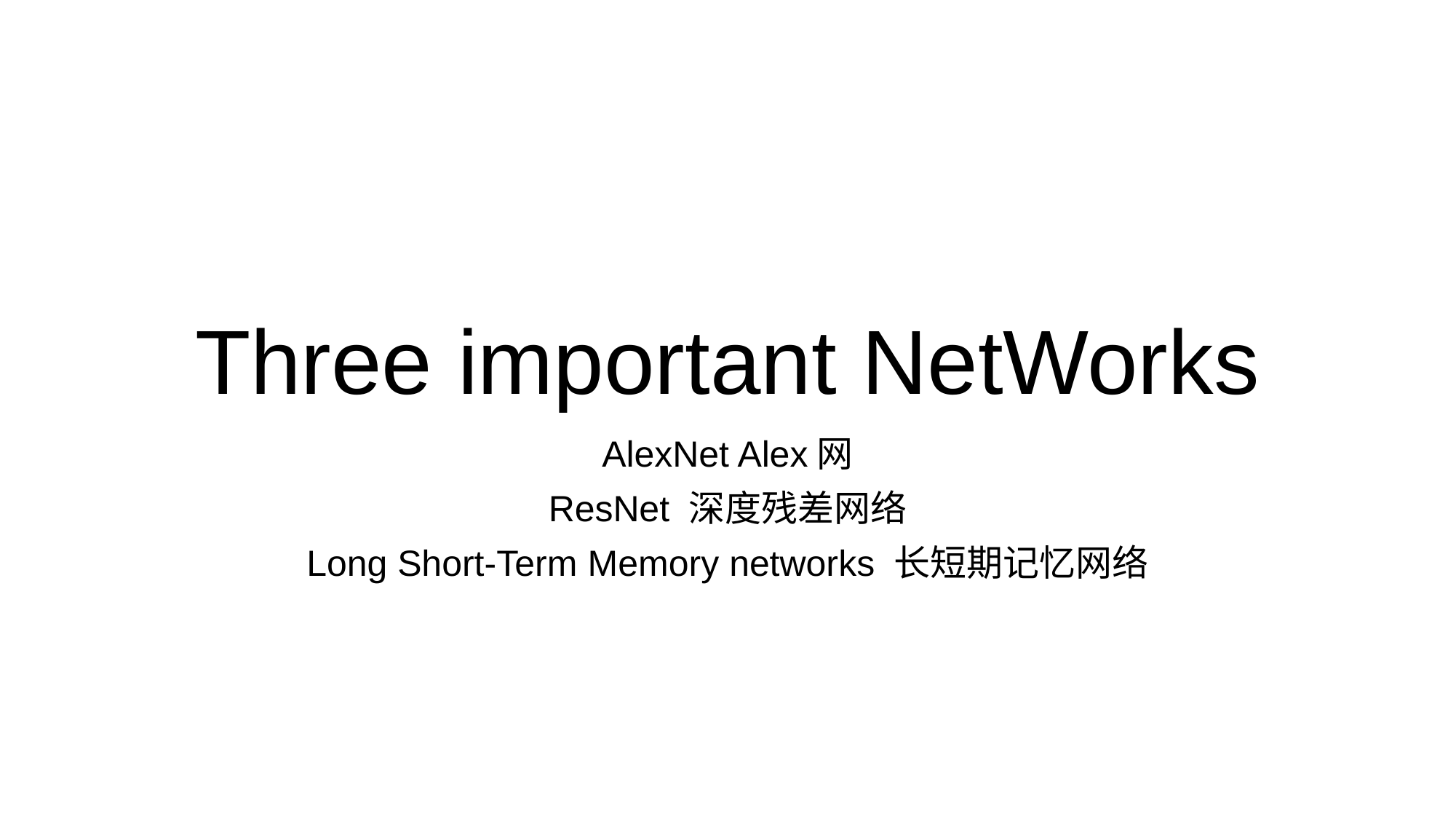

# Three important NetWorks
AlexNet Alex网
ResNet 深度残差网络
Long Short-Term Memory networks 长短期记忆网络